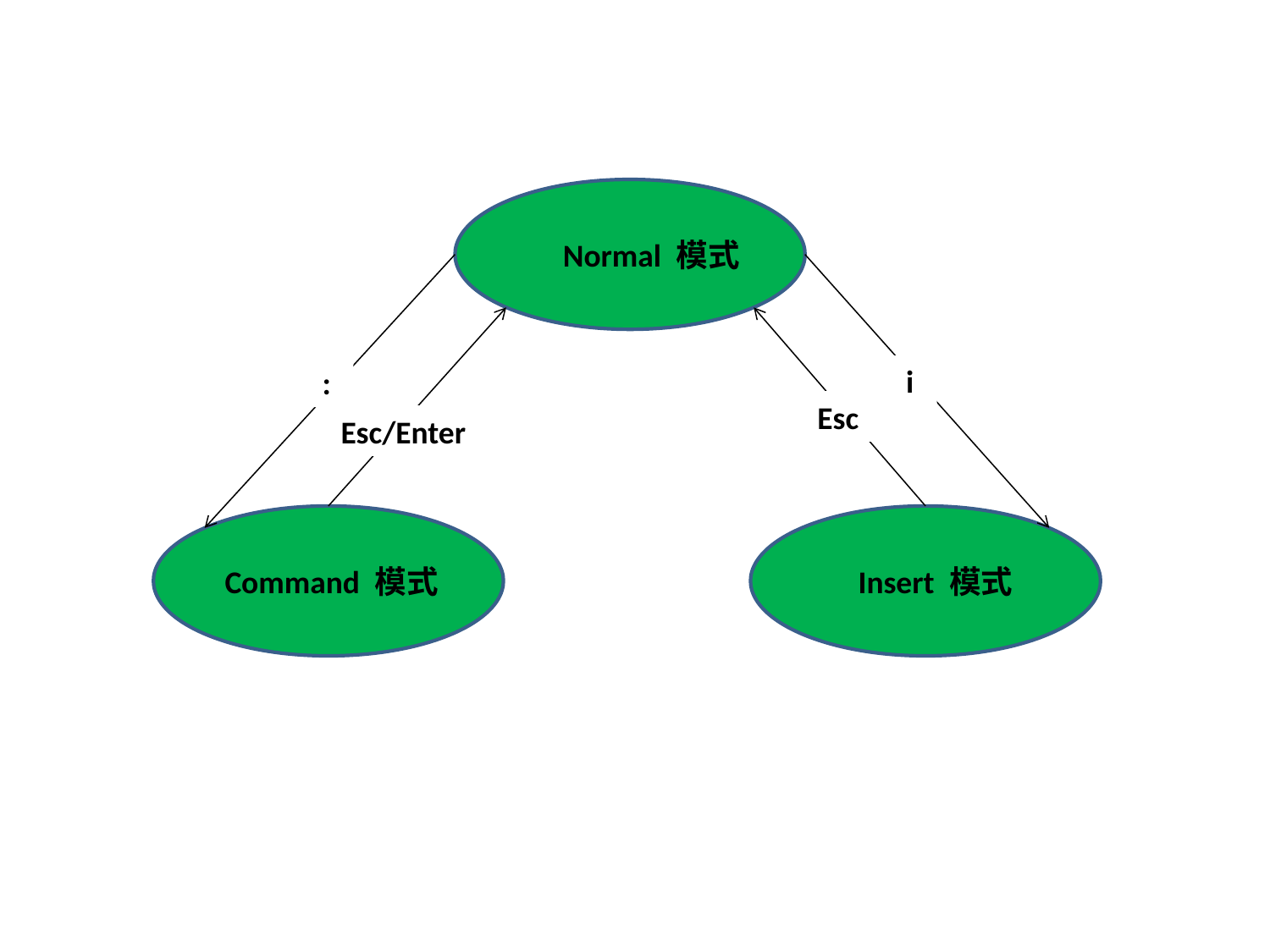

Normal 模式
i
:
Esc
Esc/Enter

Command 模式
Insert 模式